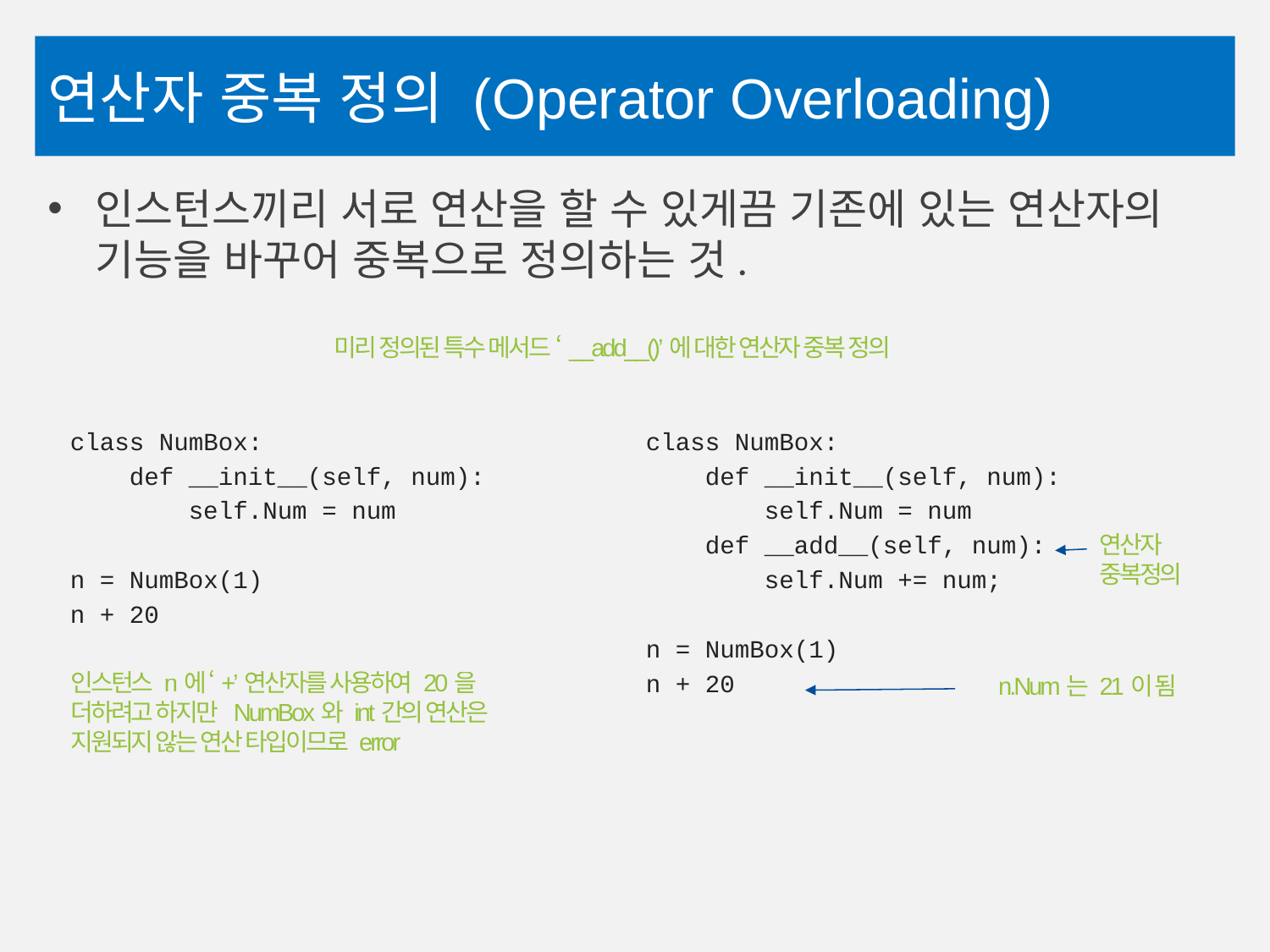

# 연산자 중복 정의 (Operator Overloading)
인스턴스끼리 서로 연산을 할 수 있게끔 기존에 있는 연산자의 기능을 바꾸어 중복으로 정의하는 것.

미리 정의된 특수 메서드 ‘__add__()’에 대한 연산자 중복 정의
class NumBox:
    def __init__(self, num):
        self.Num = num

n = NumBox(1)
n + 20

class NumBox:
    def __init__(self, num):
        self.Num = num
    def __add__(self, num):
        self.Num += num;

n = NumBox(1)
n + 20
연산자 중복정의
인스턴스 n에 ‘+’연산자를 사용하여 20을 더하려고 하지만  NumBox와 int간의 연산은 지원되지 않는 연산 타입이므로 error
n.Num는 21이 됨